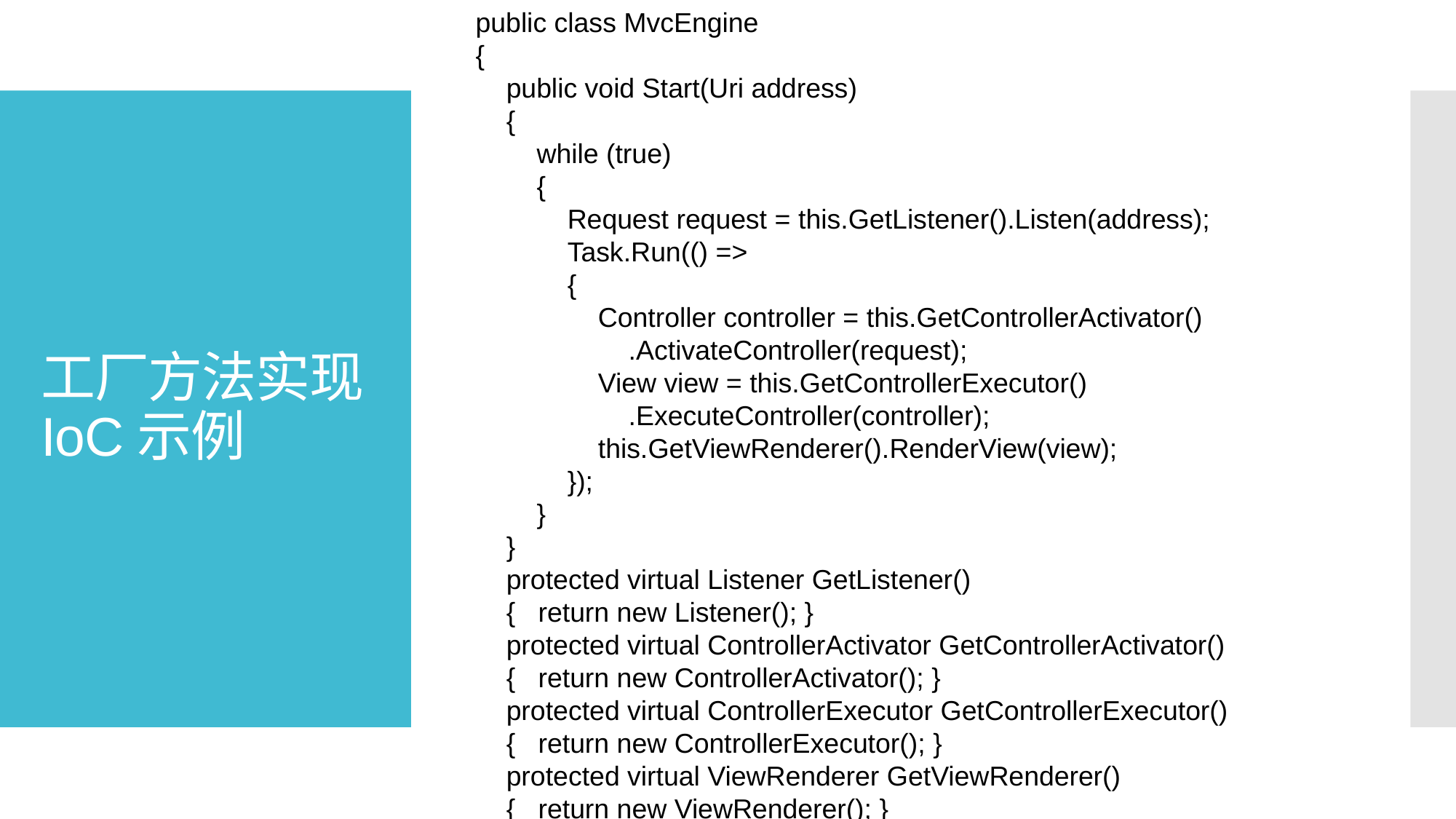

public class MvcEngine
{
    public void Start(Uri address)
    {
        while (true)
        {
            Request request = this.GetListener().Listen(address);
            Task.Run(() =>
            {
                Controller controller = this.GetControllerActivator()
                    .ActivateController(request);
                View view = this.GetControllerExecutor()
                    .ExecuteController(controller);
                this.GetViewRenderer().RenderView(view);
            });
        }
    }
    protected virtual Listener GetListener()
    {   return new Listener(); }
    protected virtual ControllerActivator GetControllerActivator()
    {   return new ControllerActivator(); }
    protected virtual ControllerExecutor GetControllerExecutor()
    {   return new ControllerExecutor(); }
    protected virtual ViewRenderer GetViewRenderer()
    {   return new ViewRenderer(); }
}
# 工厂方法实现IoC示例